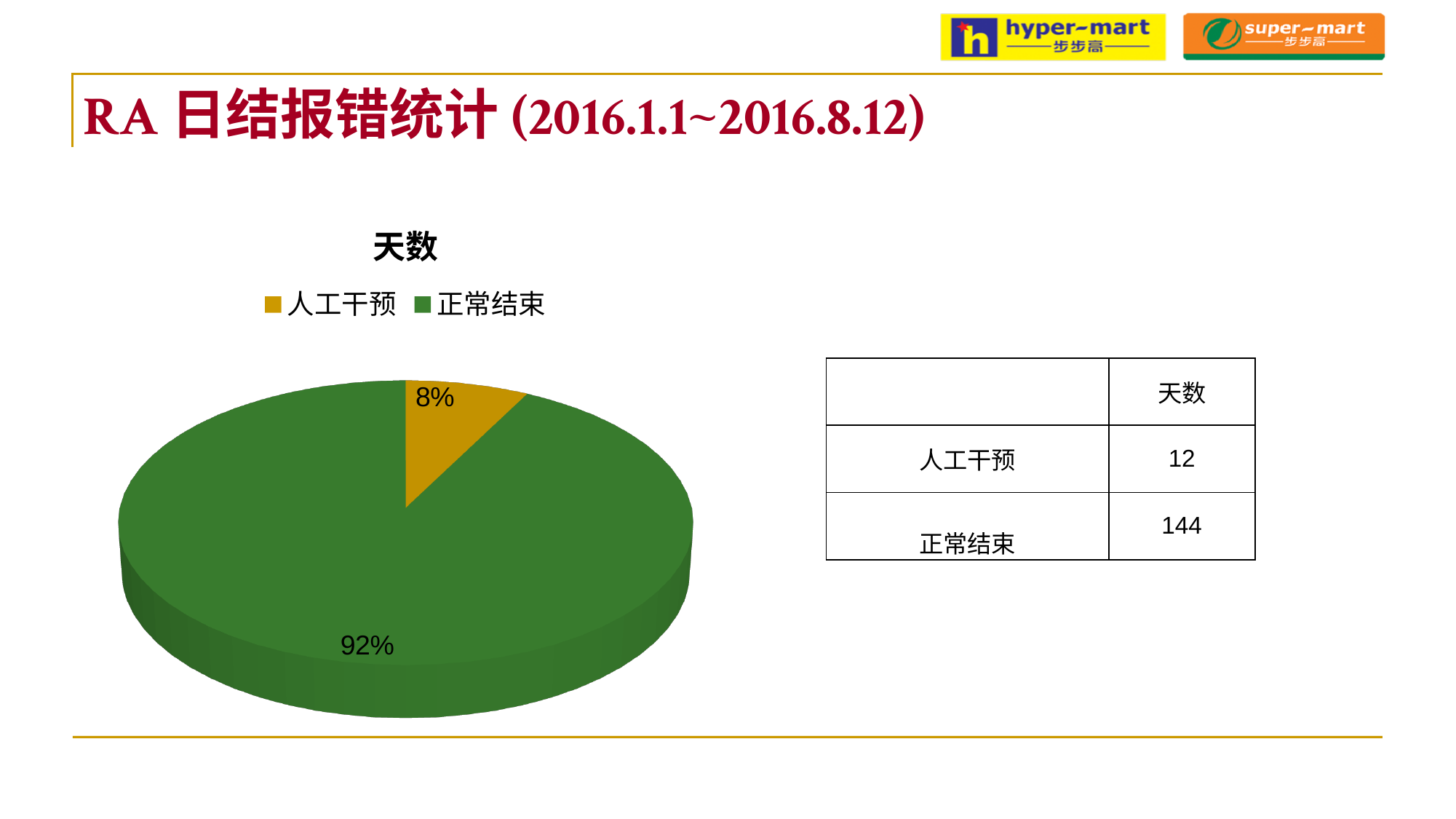

# RA日结报错统计(2016.1.1~2016.8.12)

[unsupported chart]

|  | 天数 |
| --- | --- |
| 人工干预 | 12 |
| 正常结束 | 144 |